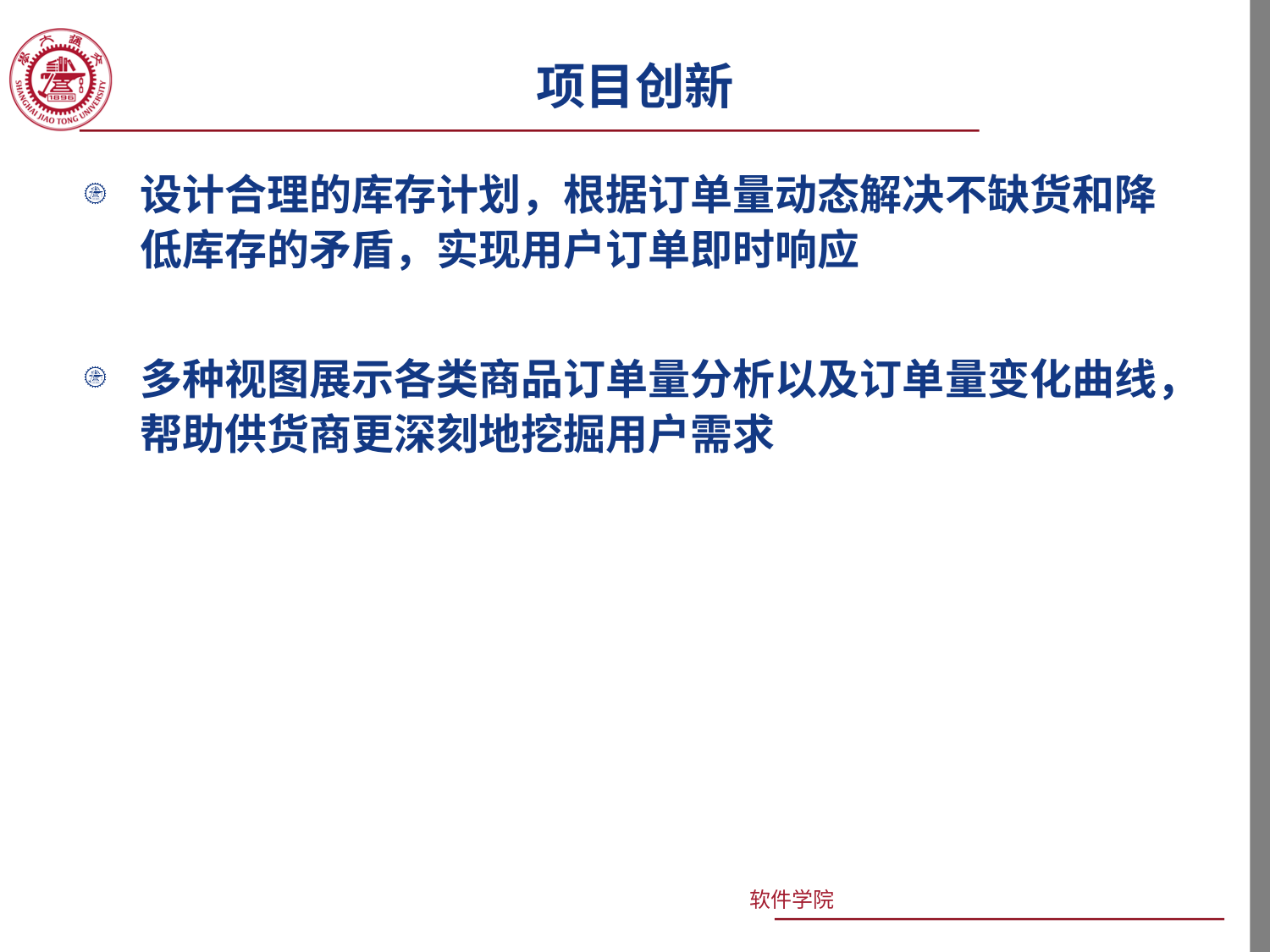

# 项目创新
设计合理的库存计划，根据订单量动态解决不缺货和降低库存的矛盾，实现用户订单即时响应

多种视图展示各类商品订单量分析以及订单量变化曲线，帮助供货商更深刻地挖掘用户需求